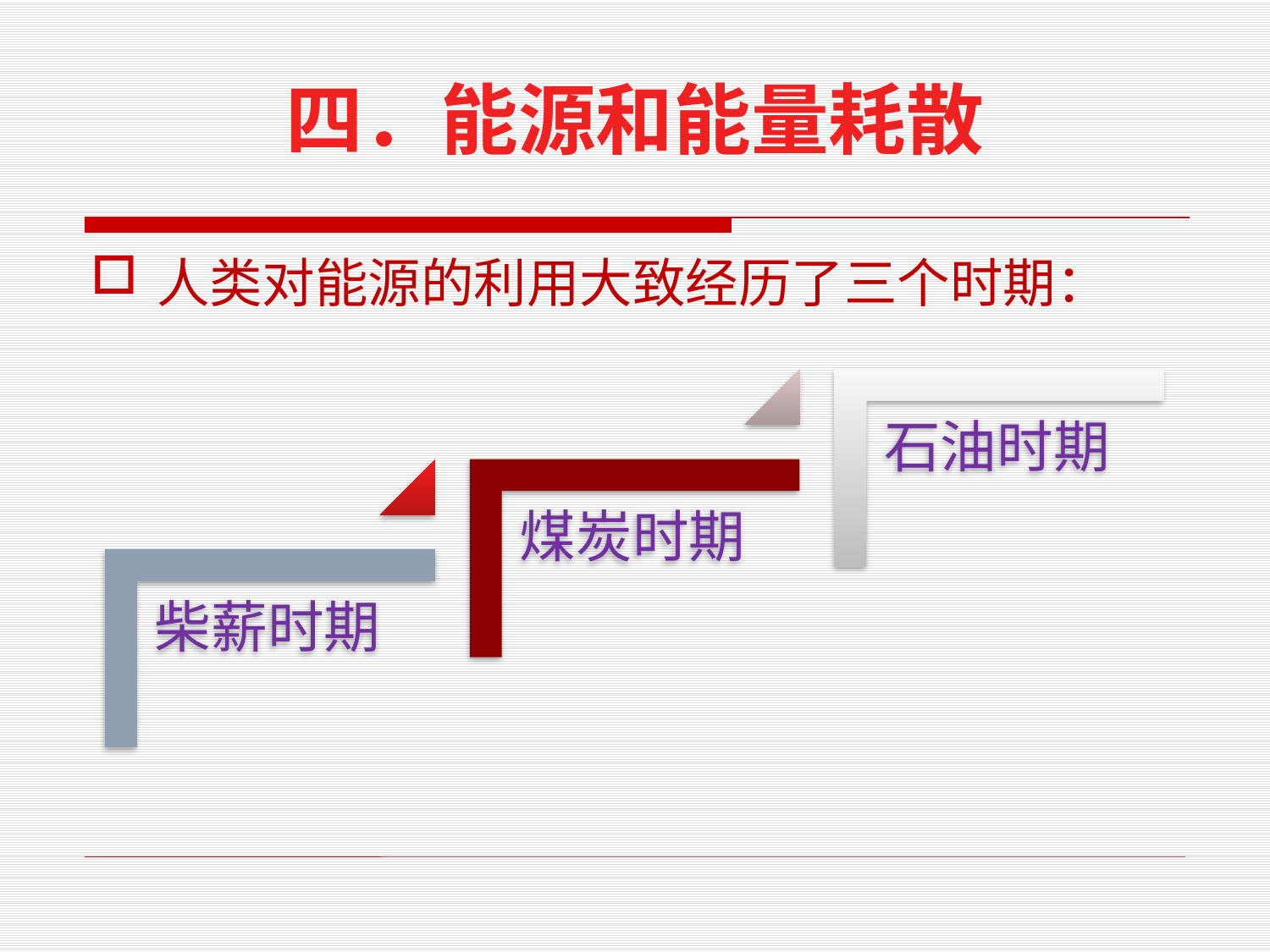

人类对能源的利用大致经历了三个时期：
四．能源和能量耗散
柴薪时期
煤炭时期
石油时期